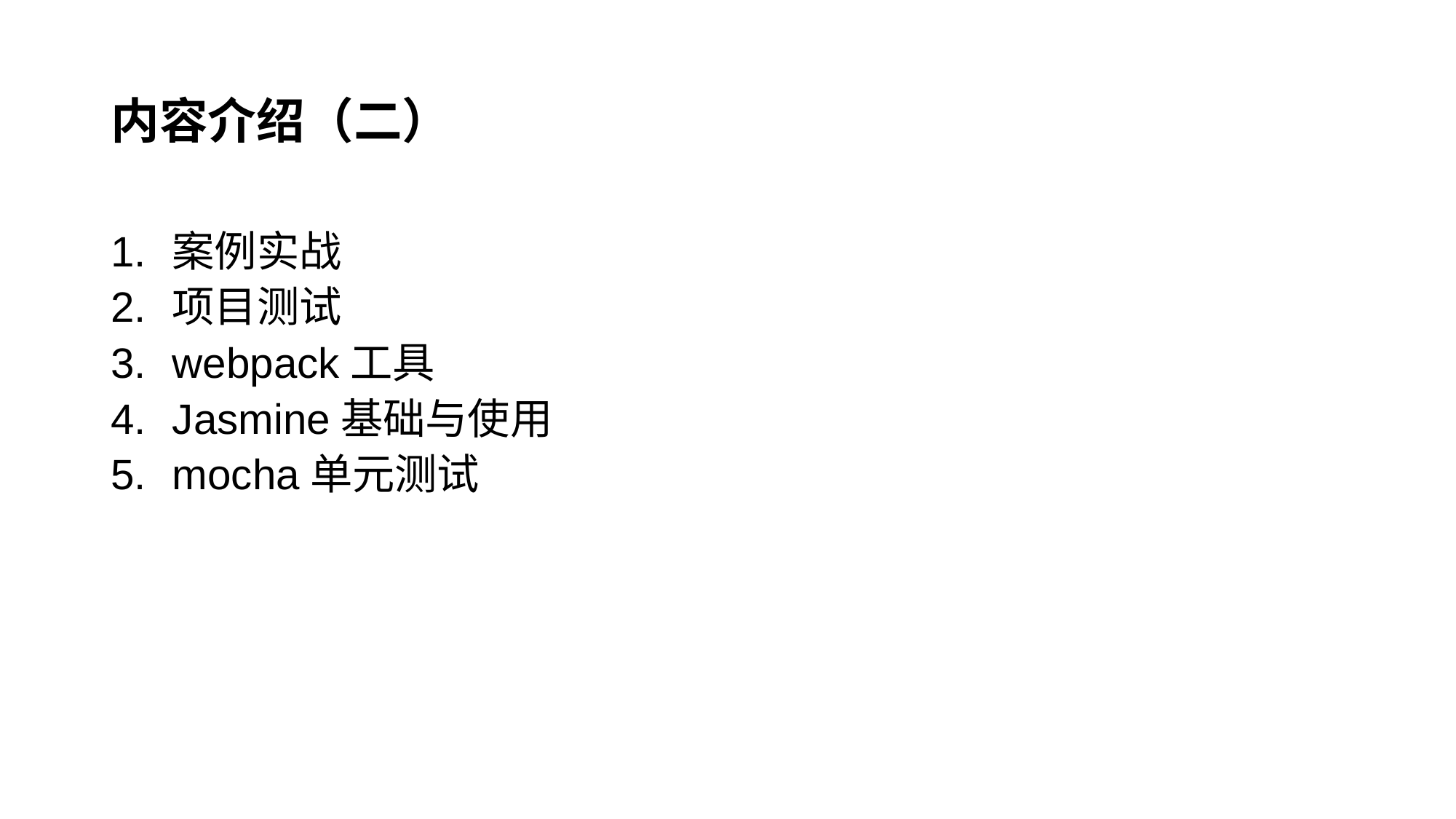

# 内容介绍（二）

案例实战
项目测试
webpack工具
Jasmine基础与使用
mocha单元测试